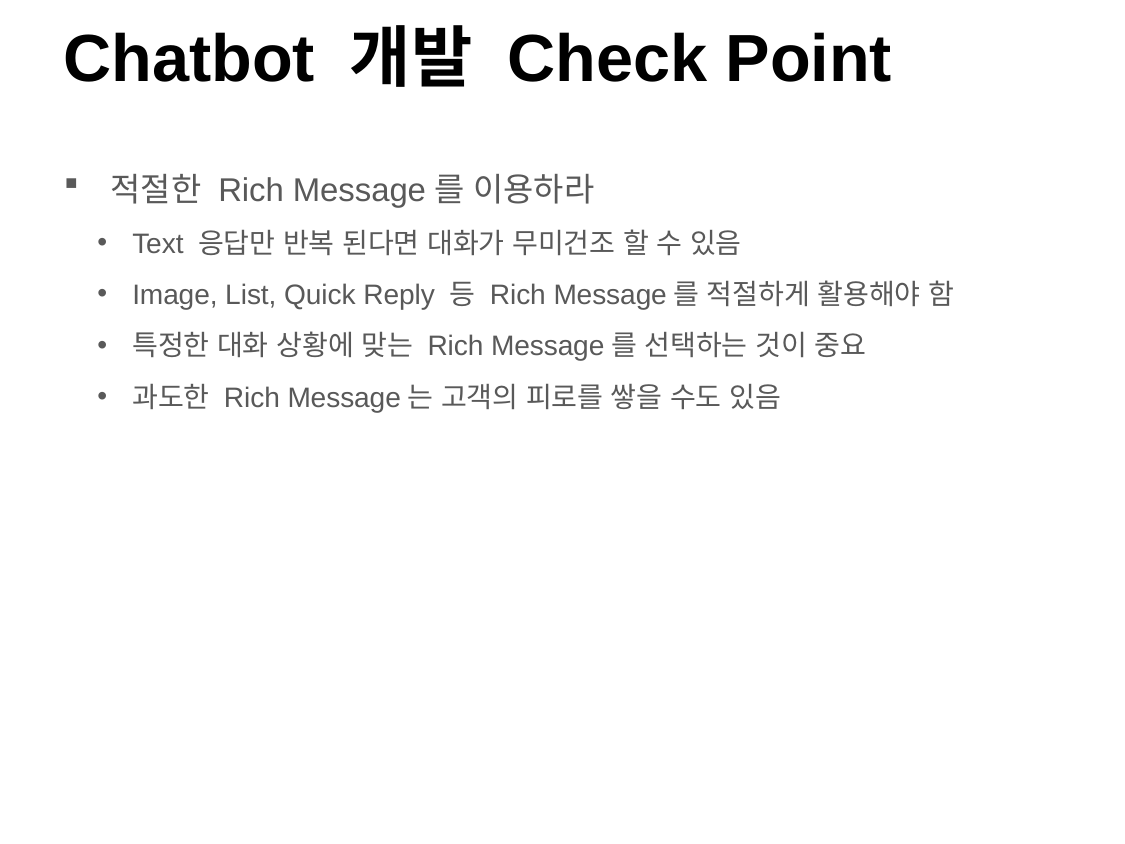

# Chatbot 개발 Check Point
적절한 Rich Message를 이용하라
Text 응답만 반복 된다면 대화가 무미건조 할 수 있음
Image, List, Quick Reply 등 Rich Message를 적절하게 활용해야 함
특정한 대화 상황에 맞는 Rich Message를 선택하는 것이 중요
과도한 Rich Message는 고객의 피로를 쌓을 수도 있음